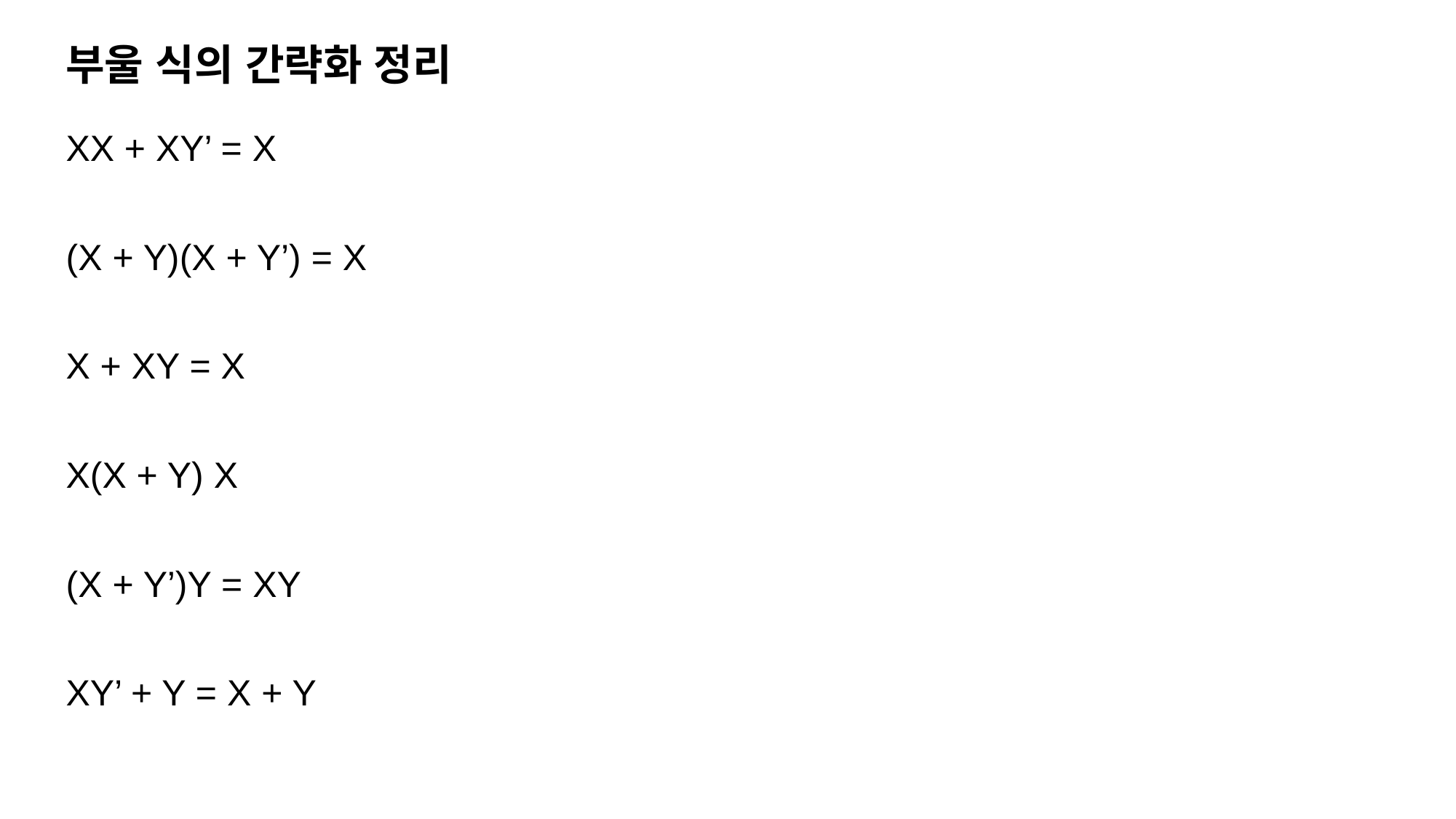

# 부울 식의 간략화 정리
XX + XY’ = X

(X + Y)(X + Y’) = X

X + XY = X

X(X + Y) X

(X + Y’)Y = XY

XY’ + Y = X + Y